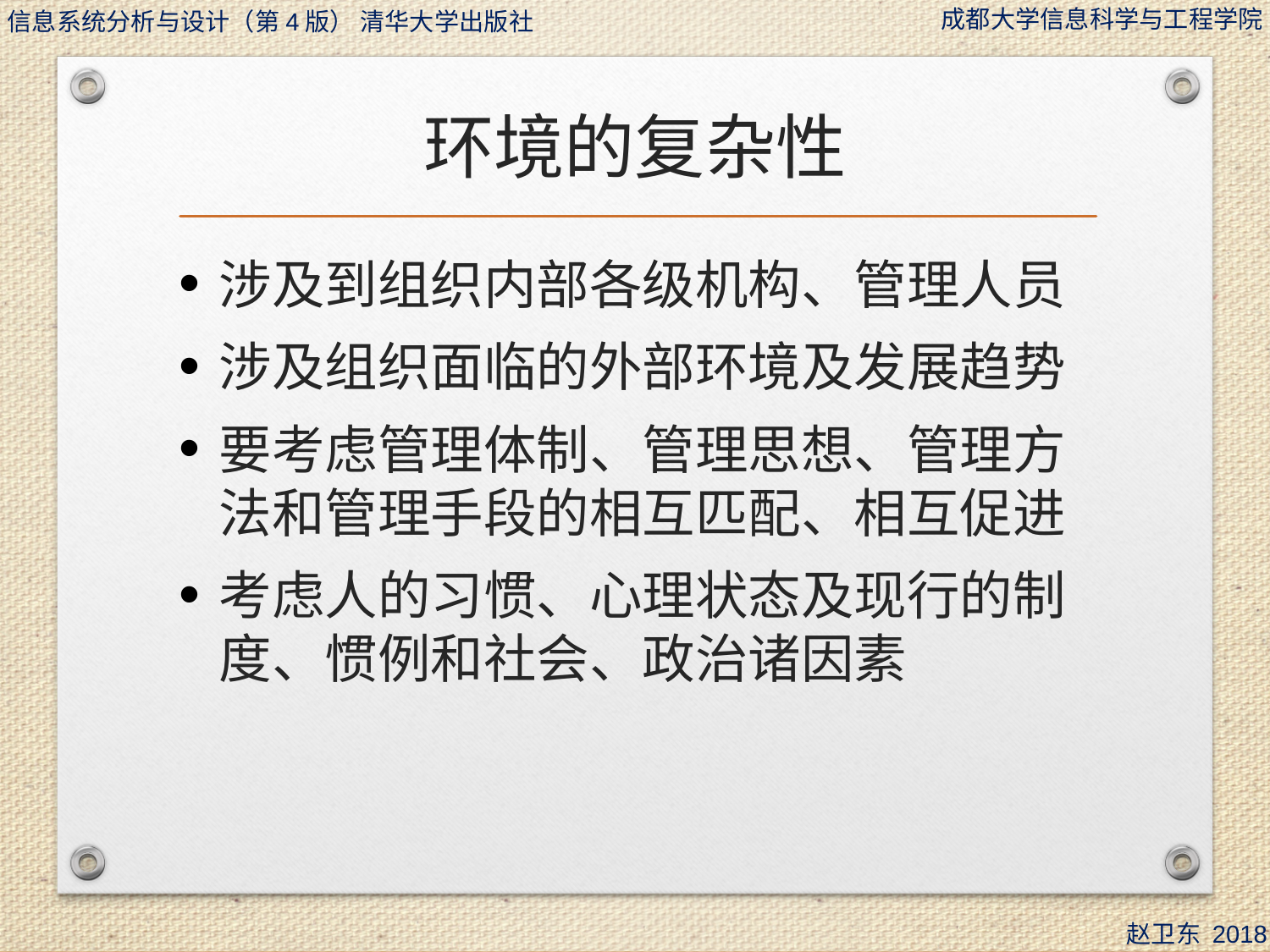

# 环境的复杂性
涉及到组织内部各级机构、管理人员
涉及组织面临的外部环境及发展趋势
要考虑管理体制、管理思想、管理方法和管理手段的相互匹配、相互促进
考虑人的习惯、心理状态及现行的制度、惯例和社会、政治诸因素